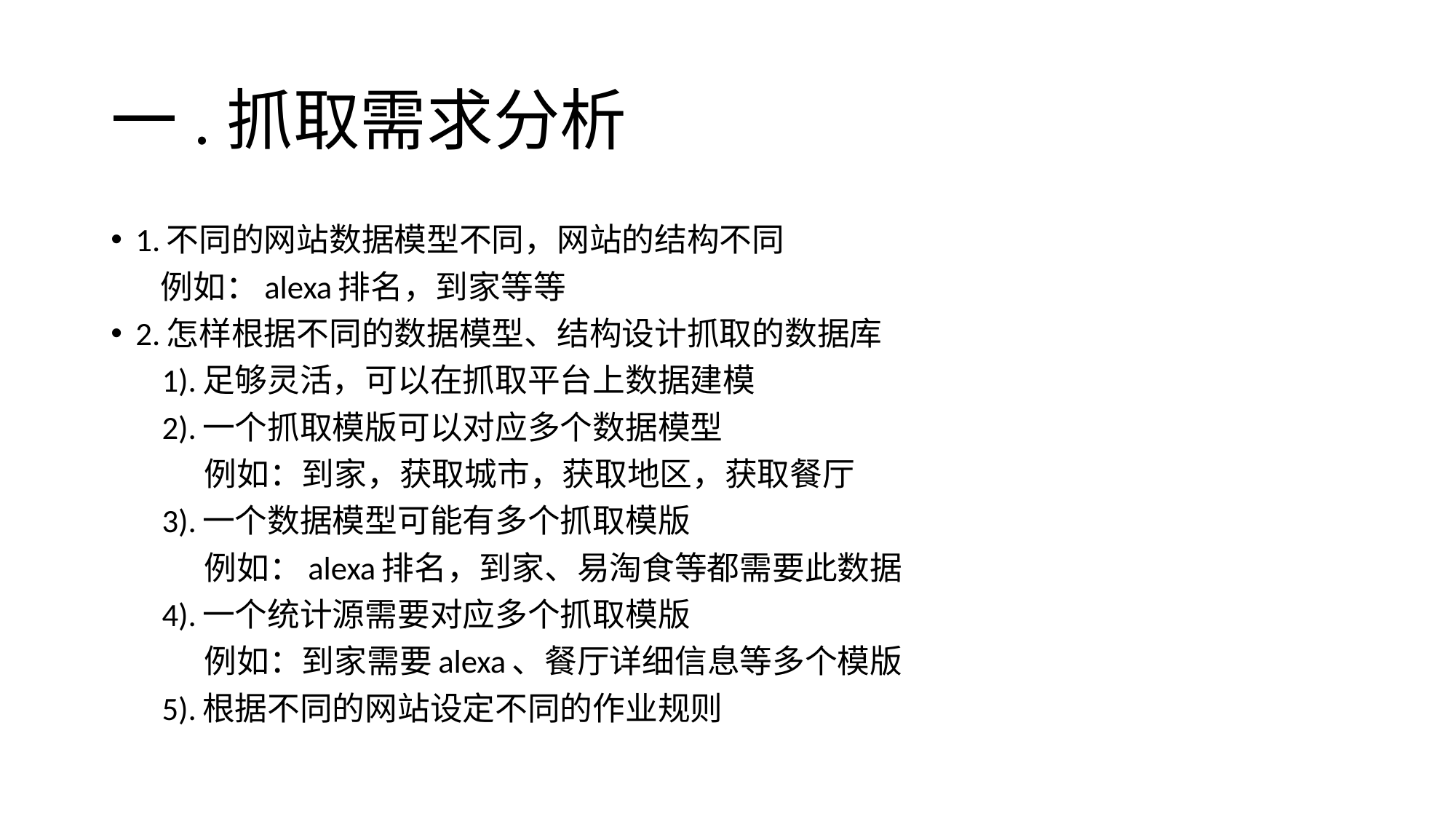

# 一.抓取需求分析
1.不同的网站数据模型不同，网站的结构不同
      例如：alexa排名，到家等等
2.怎样根据不同的数据模型、结构设计抓取的数据库
       1).足够灵活，可以在抓取平台上数据建模
       2).一个抓取模版可以对应多个数据模型
            例如：到家，获取城市，获取地区，获取餐厅
       3).一个数据模型可能有多个抓取模版
            例如：alexa排名，到家、易淘食等都需要此数据
       4).一个统计源需要对应多个抓取模版
            例如：到家需要alexa、餐厅详细信息等多个模版
       5).根据不同的网站设定不同的作业规则